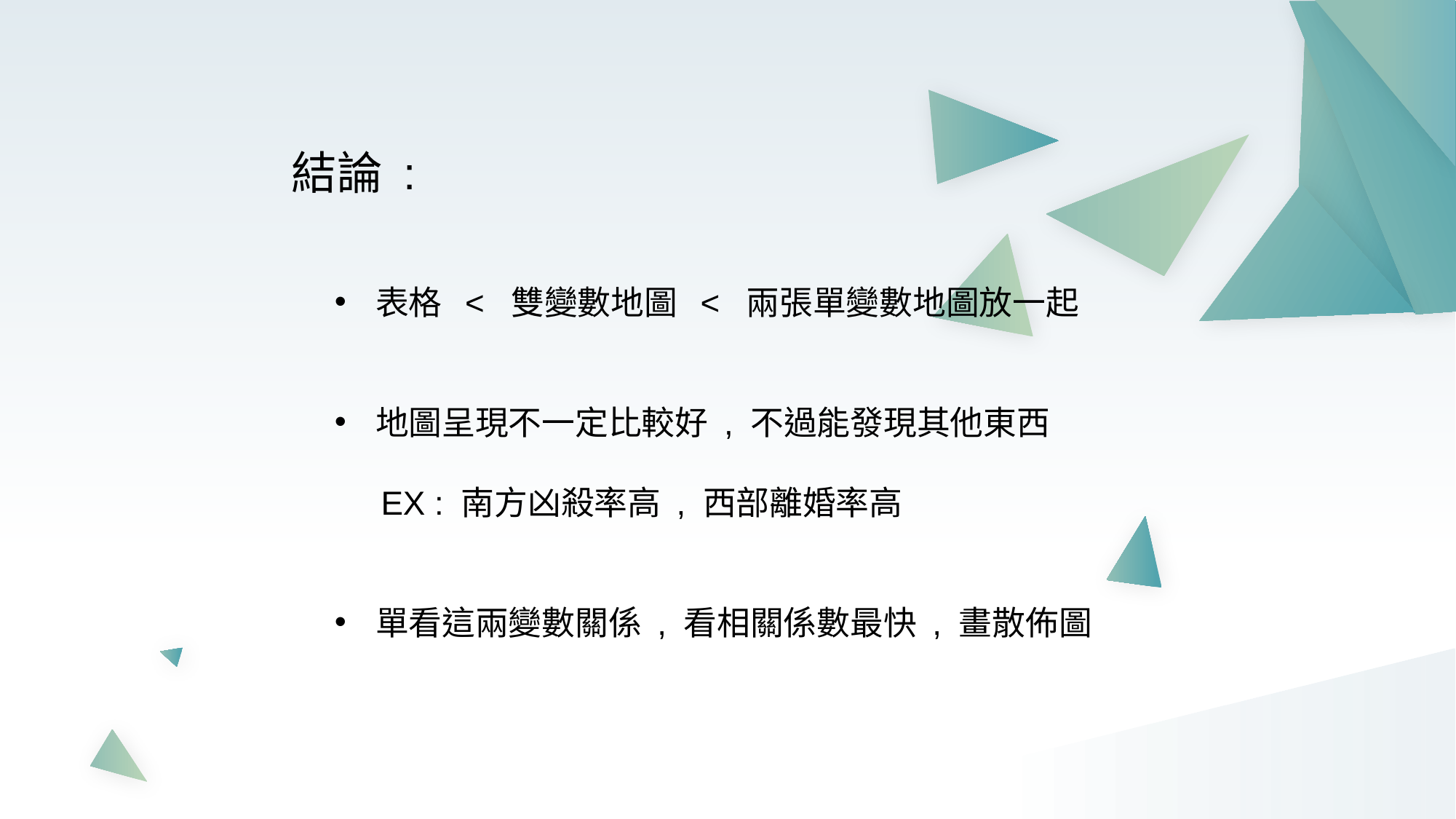

結論 :

表格  <  雙變數地圖  <  兩張單變數地圖放一起

地圖呈現不一定比較好 , 不過能發現其他東西

     EX : 南方凶殺率高 , 西部離婚率高

單看這兩變數關係 , 看相關係數最快 , 畫散佈圖